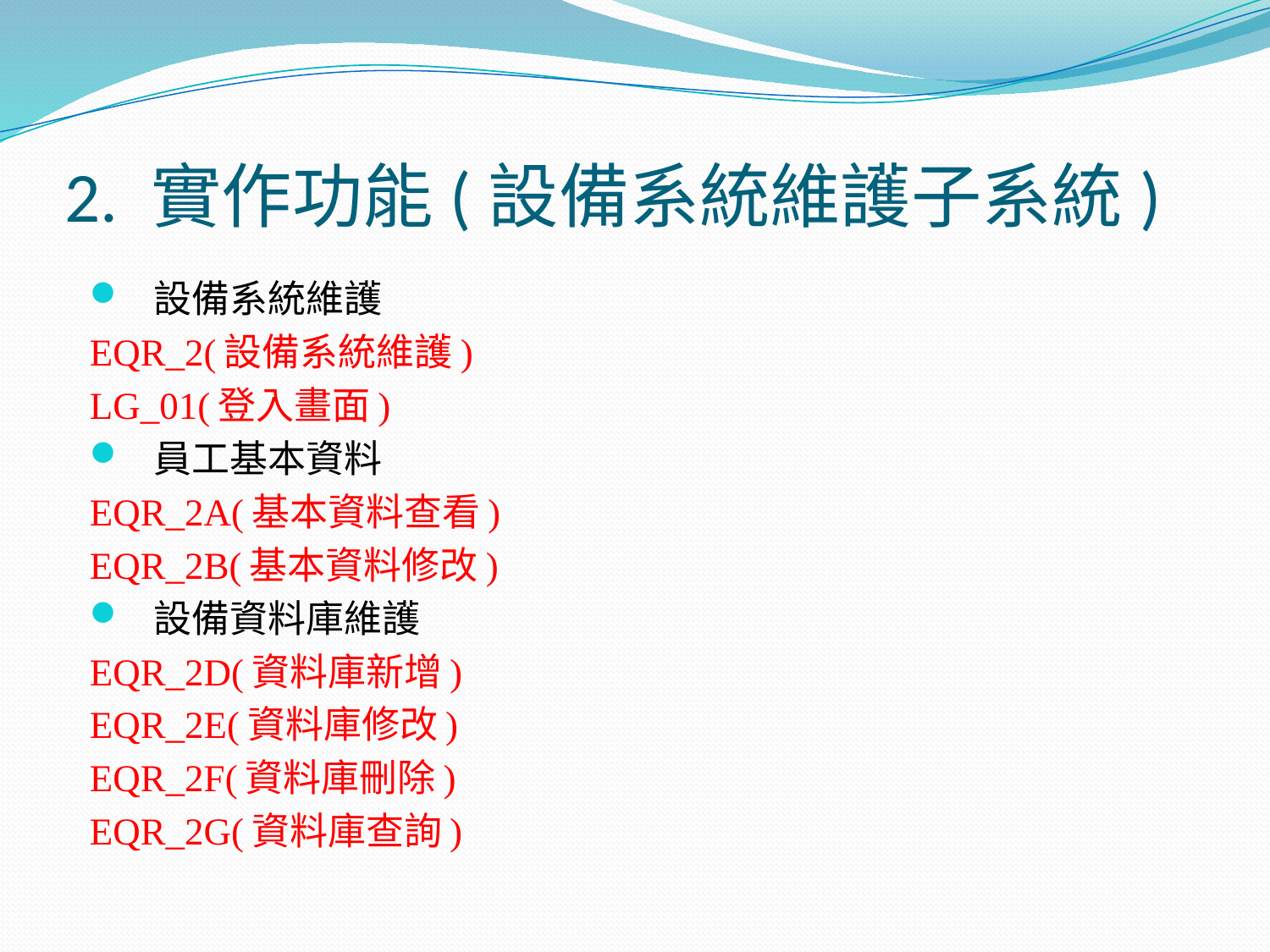

# 2. 實作功能(設備系統維護子系統)
設備系統維護
	EQR_2(設備系統維護)
	LG_01(登入畫面)
員工基本資料
	EQR_2A(基本資料查看)
	EQR_2B(基本資料修改)
設備資料庫維護
	EQR_2D(資料庫新增)
	EQR_2E(資料庫修改)
	EQR_2F(資料庫刪除)
	EQR_2G(資料庫查詢)